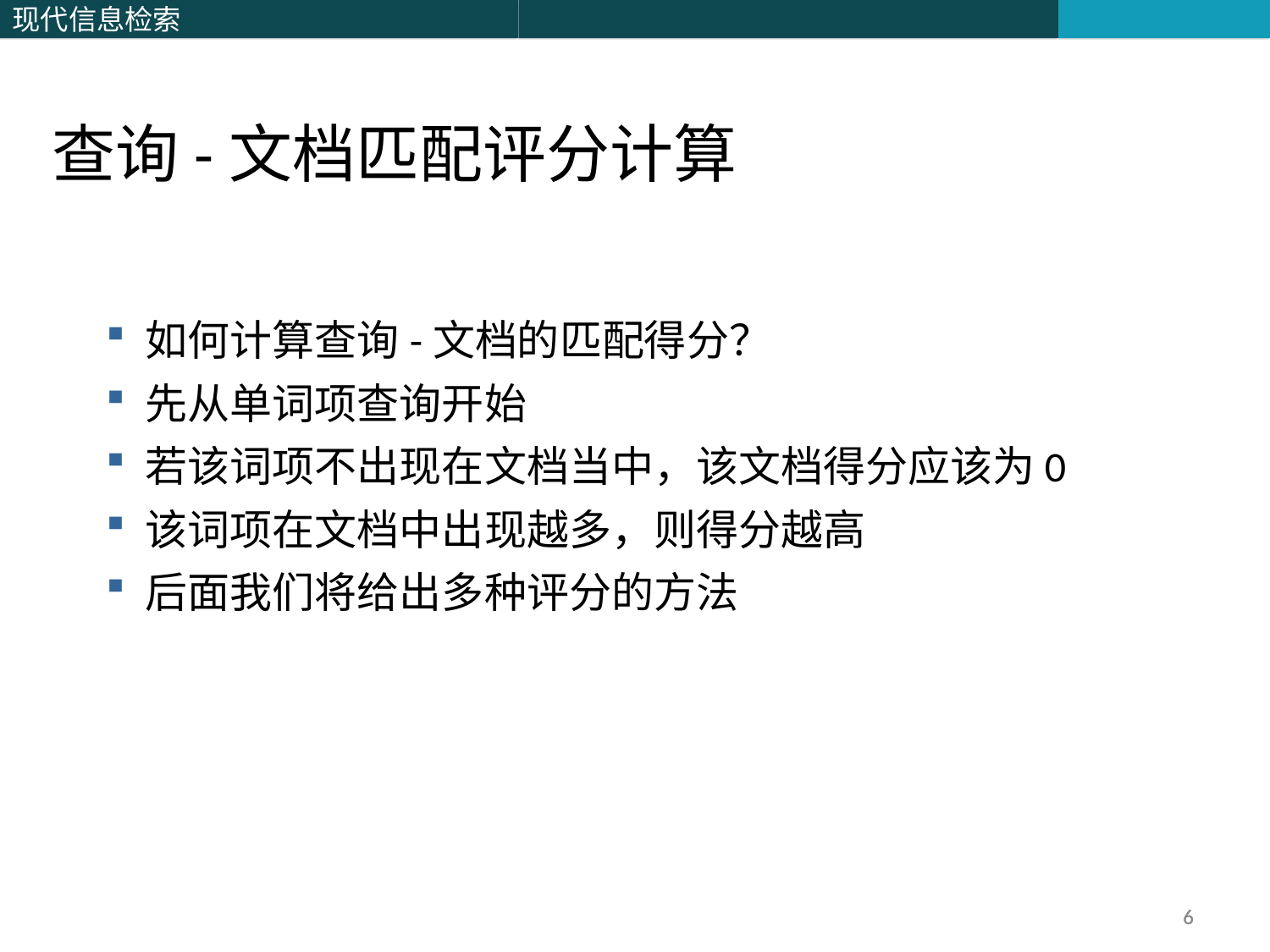

查询-文档匹配评分计算
如何计算查询-文档的匹配得分？
先从单词项查询开始
若该词项不出现在文档当中，该文档得分应该为0
该词项在文档中出现越多，则得分越高
后面我们将给出多种评分的方法
6
6